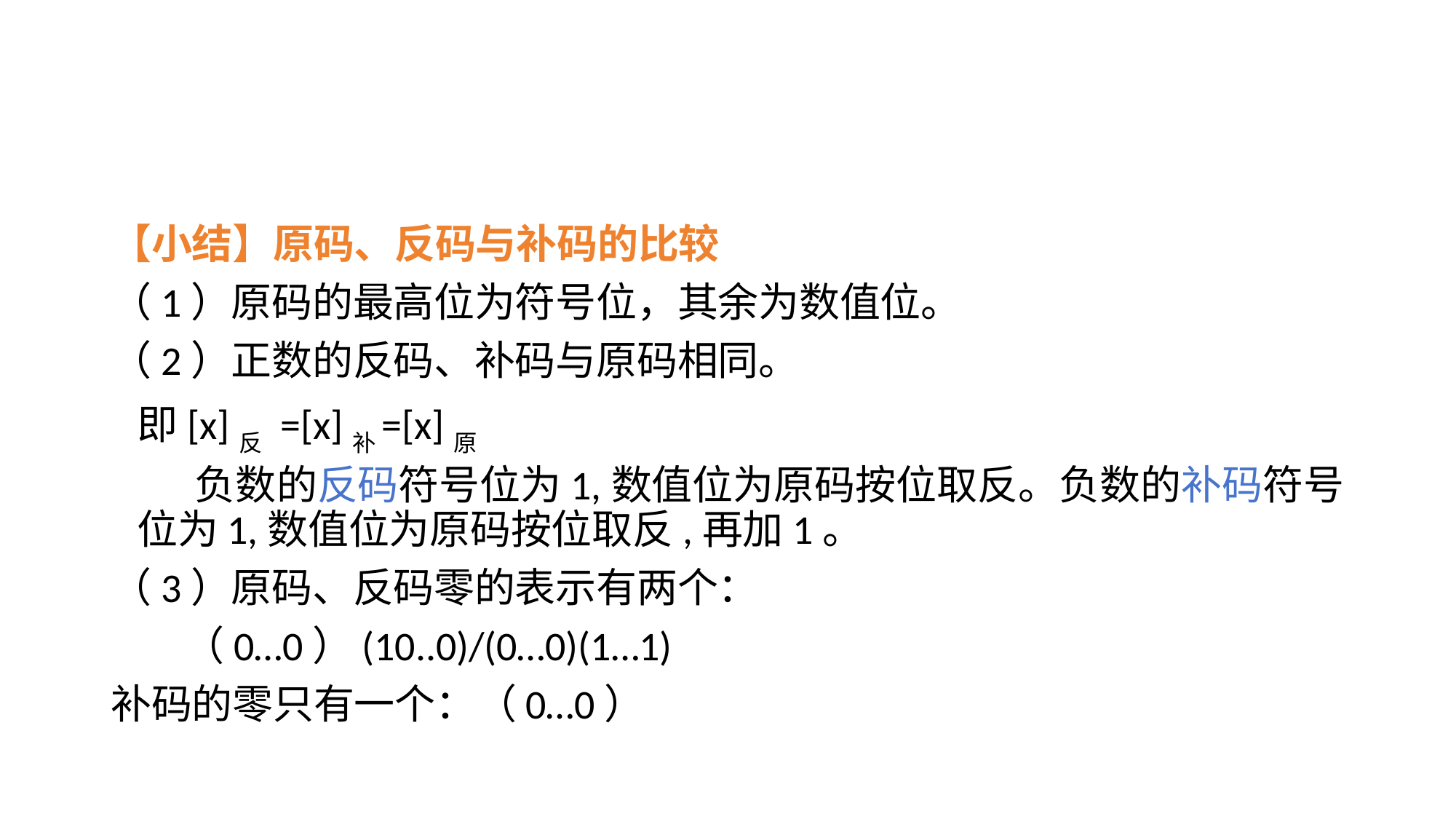

#
【小结】原码、反码与补码的比较
（1）原码的最高位为符号位，其余为数值位。
（2）正数的反码、补码与原码相同。
			即[x]反 =[x]补=[x]原
        负数的反码符号位为1,数值位为原码按位取反。负数的补码符号位为1,数值位为原码按位取反,再加1。
（3）原码、反码零的表示有两个：
       （0…0）(10..0)/(0…0)(1…1)
补码的零只有一个：（0…0）